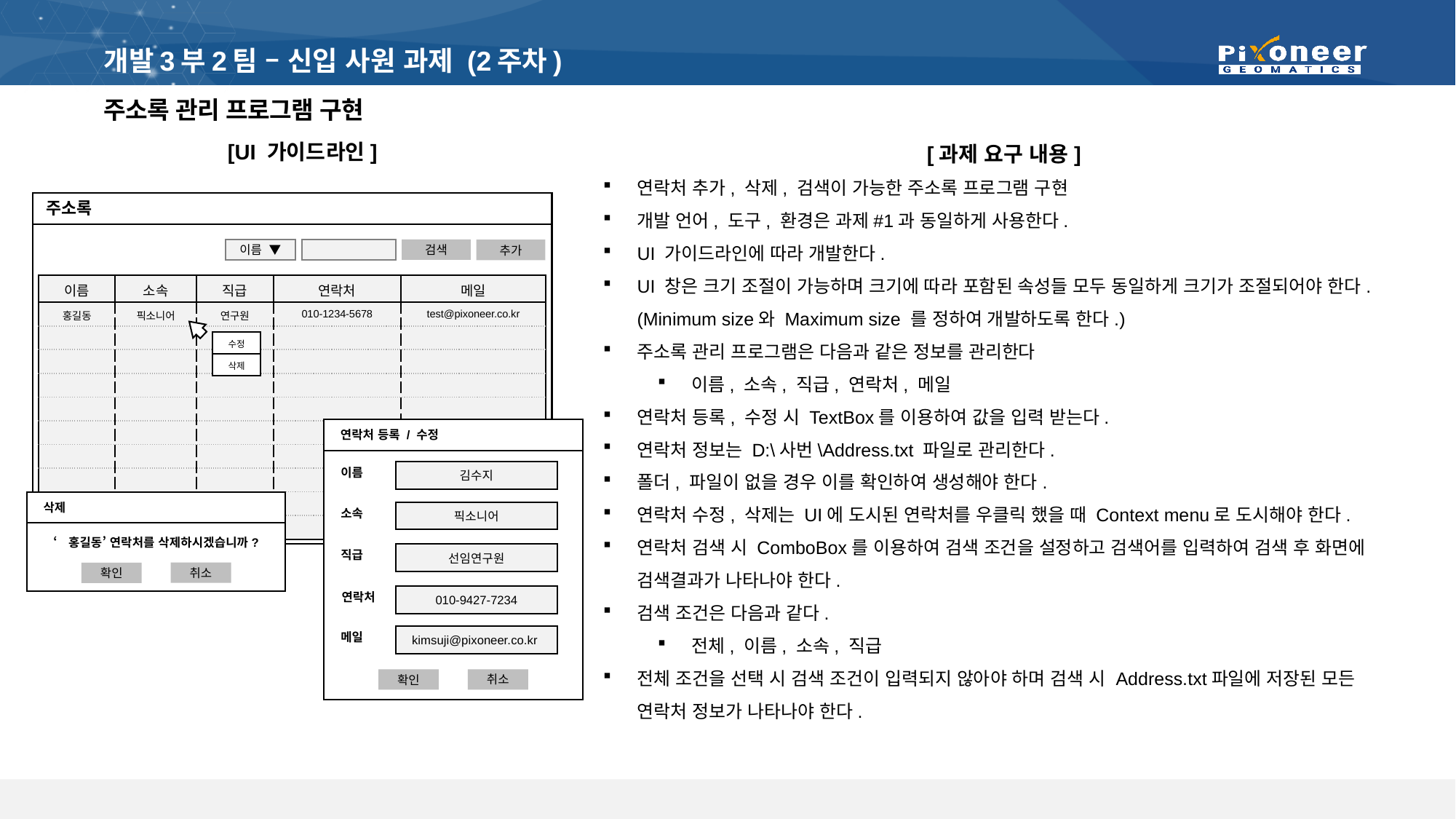

개발3부2팀 – 신입 사원 과제 (2주차)
주소록 관리 프로그램 구현
[과제 요구 내용]
연락처 추가, 삭제, 검색이 가능한 주소록 프로그램 구현
개발 언어, 도구, 환경은 과제#1과 동일하게 사용한다.
UI 가이드라인에 따라 개발한다.
UI 창은 크기 조절이 가능하며 크기에 따라 포함된 속성들 모두 동일하게 크기가 조절되어야 한다. (Minimum size와 Maximum size 를 정하여 개발하도록 한다.)
주소록 관리 프로그램은 다음과 같은 정보를 관리한다
이름, 소속, 직급, 연락처, 메일
연락처 등록, 수정 시 TextBox를 이용하여 값을 입력 받는다.
연락처 정보는 D:\사번\Address.txt 파일로 관리한다.
폴더, 파일이 없을 경우 이를 확인하여 생성해야 한다.
연락처 수정, 삭제는 UI에 도시된 연락처를 우클릭 했을 때 Context menu로 도시해야 한다.
연락처 검색 시 ComboBox를 이용하여 검색 조건을 설정하고 검색어를 입력하여 검색 후 화면에 검색결과가 나타나야 한다.
검색 조건은 다음과 같다.
전체, 이름, 소속, 직급
전체 조건을 선택 시 검색 조건이 입력되지 않아야 하며 검색 시 Address.txt파일에 저장된 모든 연락처 정보가 나타나야 한다.
[UI 가이드라인]
주소록

이름  ▼

검색
추가
| 이름 | 소속 | 직급 | 연락처 | 메일 |
| --- | --- | --- | --- | --- |
| 홍길동 | 픽소니어 | 연구원 | 010-1234-5678 | test@pixoneer.co.kr |
|  |  |  |  |  |
|  |  |  |  |  |
|  |  |  |  |  |
|  |  |  |  |  |
|  |  |  |  |  |
|  |  |  |  |  |
|  |  |  |  |  |
|  |  |  |  |  |
|  |  |  |  |  |

| 수정 |
| --- |
| 삭제 |

연락처 등록 / 수정
이름
김수지

삭제
소속
픽소니어
‘홍길동’ 연락처를 삭제하시겠습니까?
직급
선임연구원
취소
확인
연락처
010-9427-7234
메일
kimsuji@pixoneer.co.kr
취소
확인